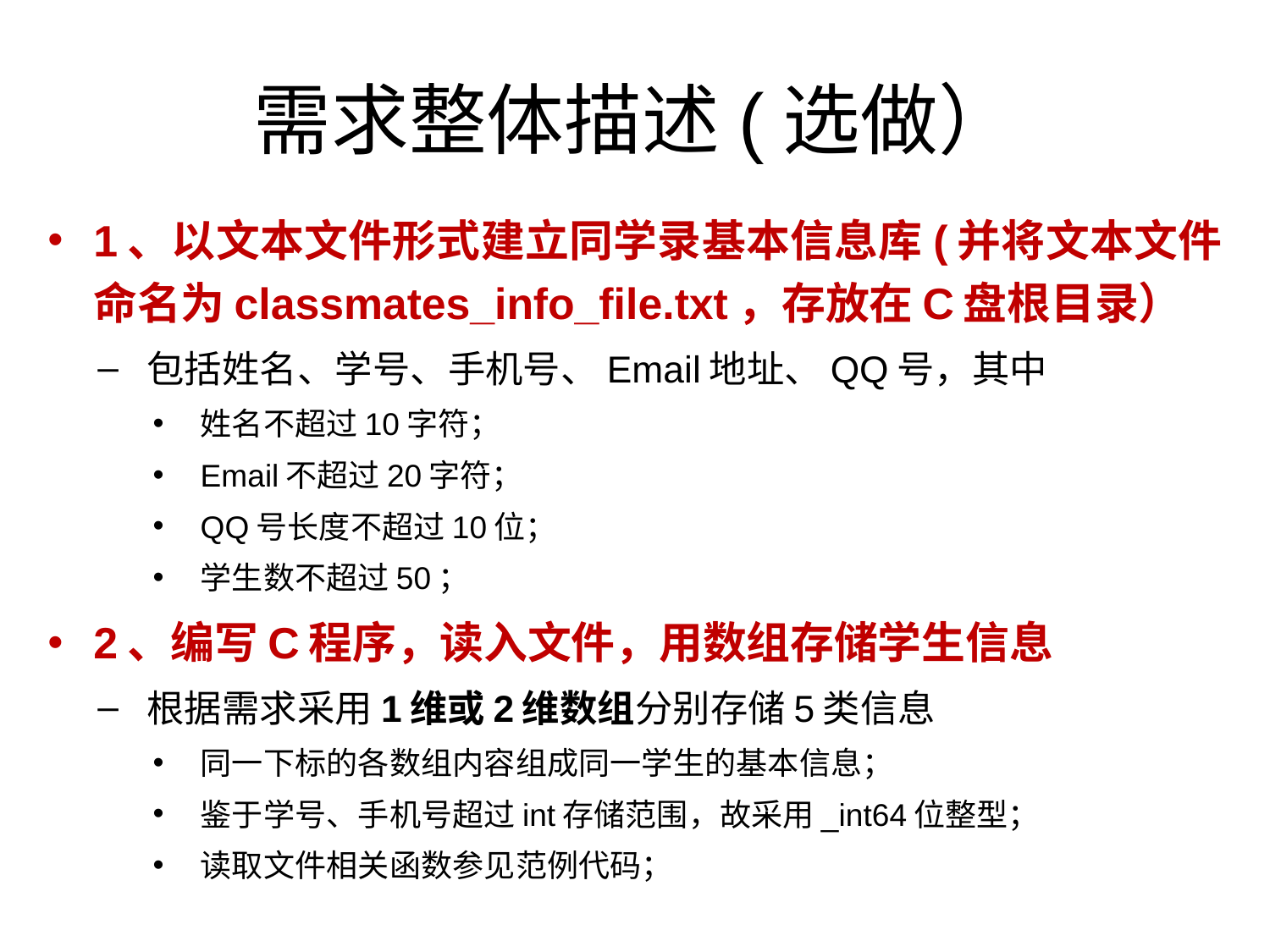

# 需求整体描述(选做）
1、以文本文件形式建立同学录基本信息库(并将文本文件命名为classmates_info_file.txt，存放在C盘根目录）
包括姓名、学号、手机号、Email地址、QQ号，其中
姓名不超过10字符；
Email不超过20字符；
QQ号长度不超过10位；
学生数不超过50；
2、编写C程序，读入文件，用数组存储学生信息
根据需求采用1维或2维数组分别存储5类信息
同一下标的各数组内容组成同一学生的基本信息；
鉴于学号、手机号超过int存储范围，故采用_int64位整型；
读取文件相关函数参见范例代码；